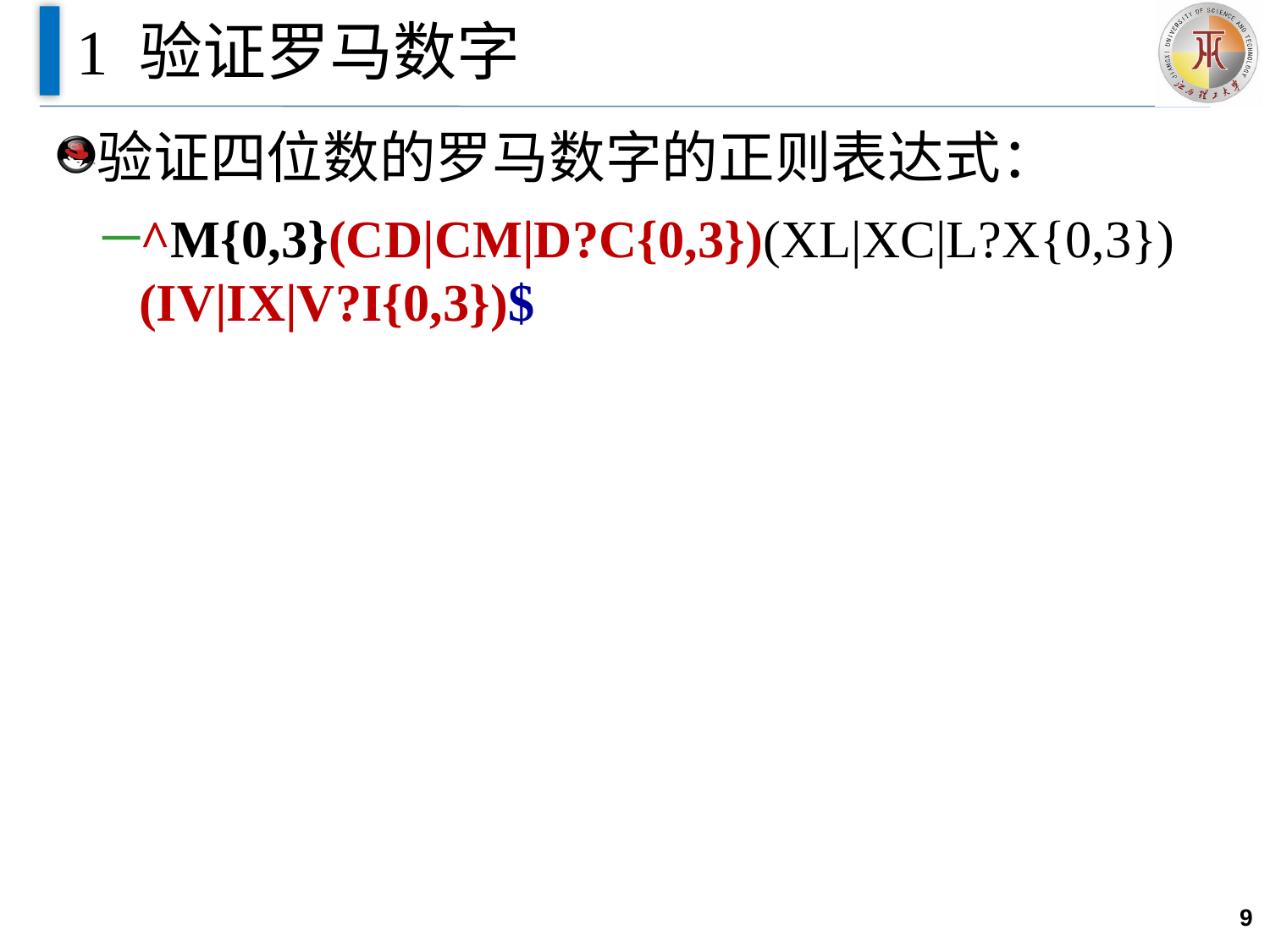

# 1 验证罗马数字
验证四位数的罗马数字的正则表达式：
^M{0,3}(CD|CM|D?C{0,3})(XL|XC|L?X{0,3}) (IV|IX|V?I{0,3})$

9